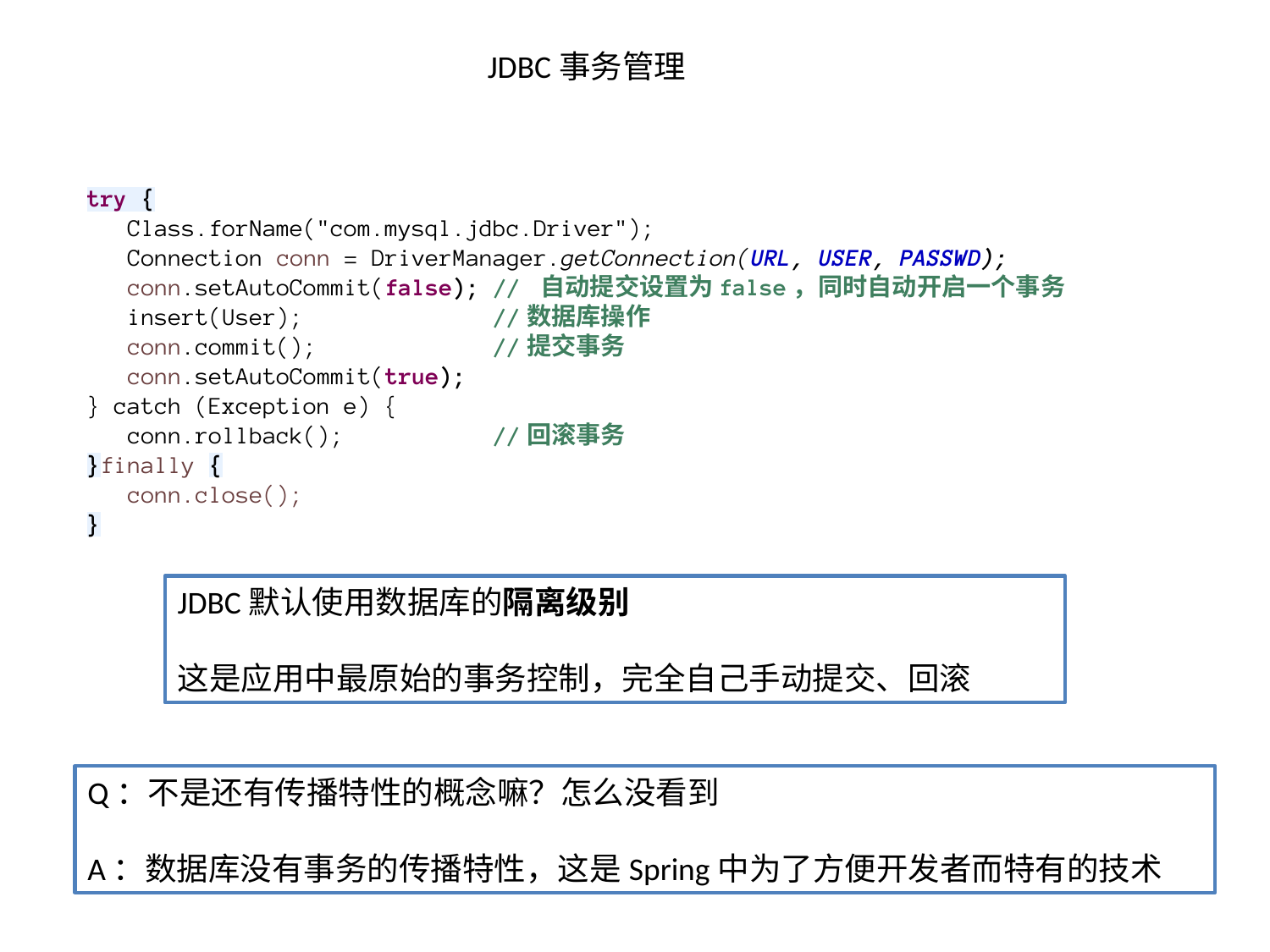

JDBC事务管理
try {
   Class.forName("com.mysql.jdbc.Driver");
   Connection conn = DriverManager.getConnection(URL, USER, PASSWD);
   conn.setAutoCommit(false); // 自动提交设置为false，同时自动开启一个事务
   insert(User);              //数据库操作
   conn.commit();             //提交事务
   conn.setAutoCommit(true);
} catch (Exception e) {
   conn.rollback();           //回滚事务
}finally {
   conn.close();
}
JDBC默认使用数据库的隔离级别

这是应用中最原始的事务控制，完全自己手动提交、回滚
Q：不是还有传播特性的概念嘛？怎么没看到

A：数据库没有事务的传播特性，这是Spring中为了方便开发者而特有的技术